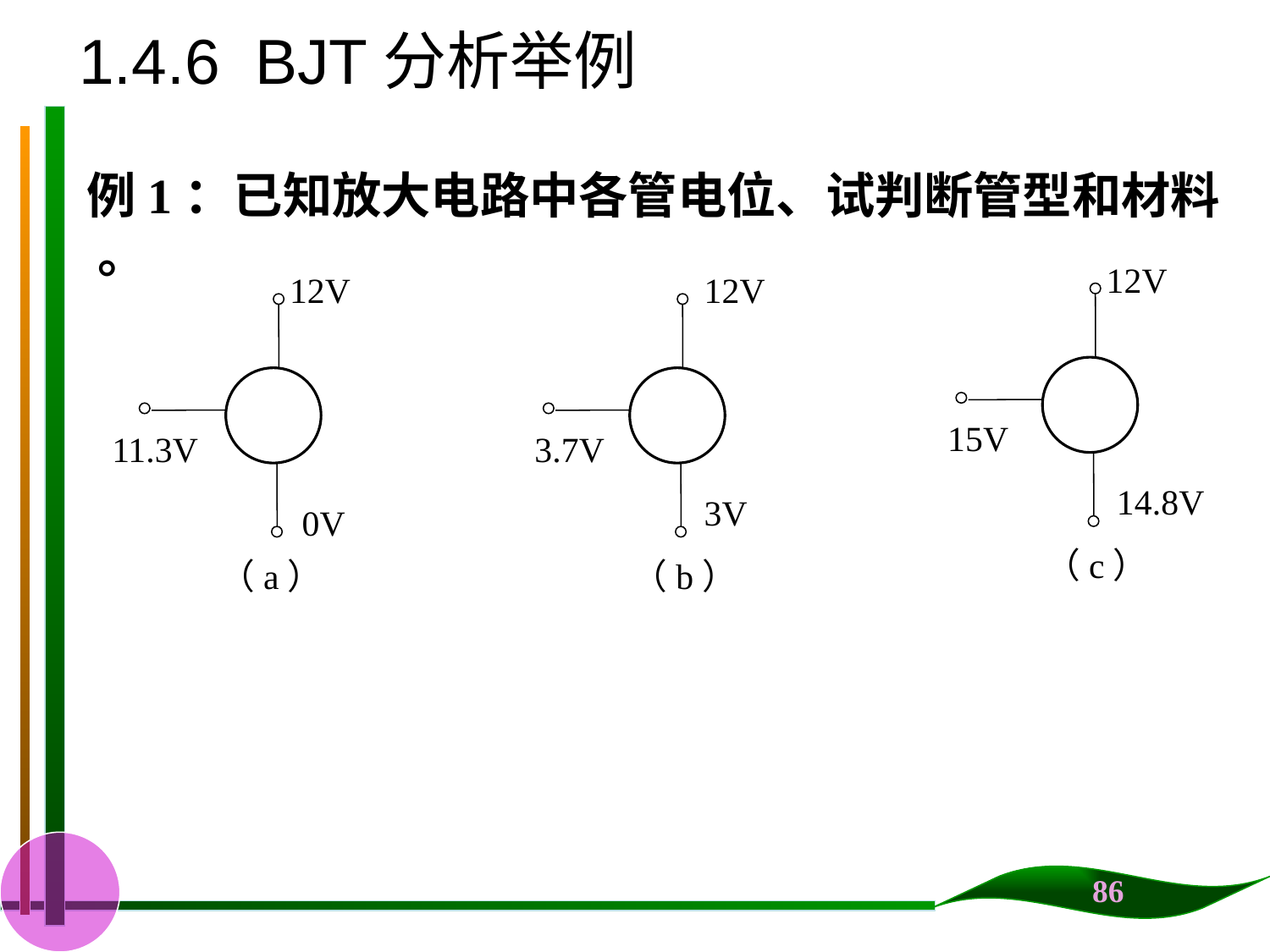

1.4.6  BJT分析举例
例1：已知放大电路中各管电位、试判断管型和材料 。
12V
12V
12V

15V
11.3V
3.7V

14.8V
3V
0V

（c）
（a）
（b）
86